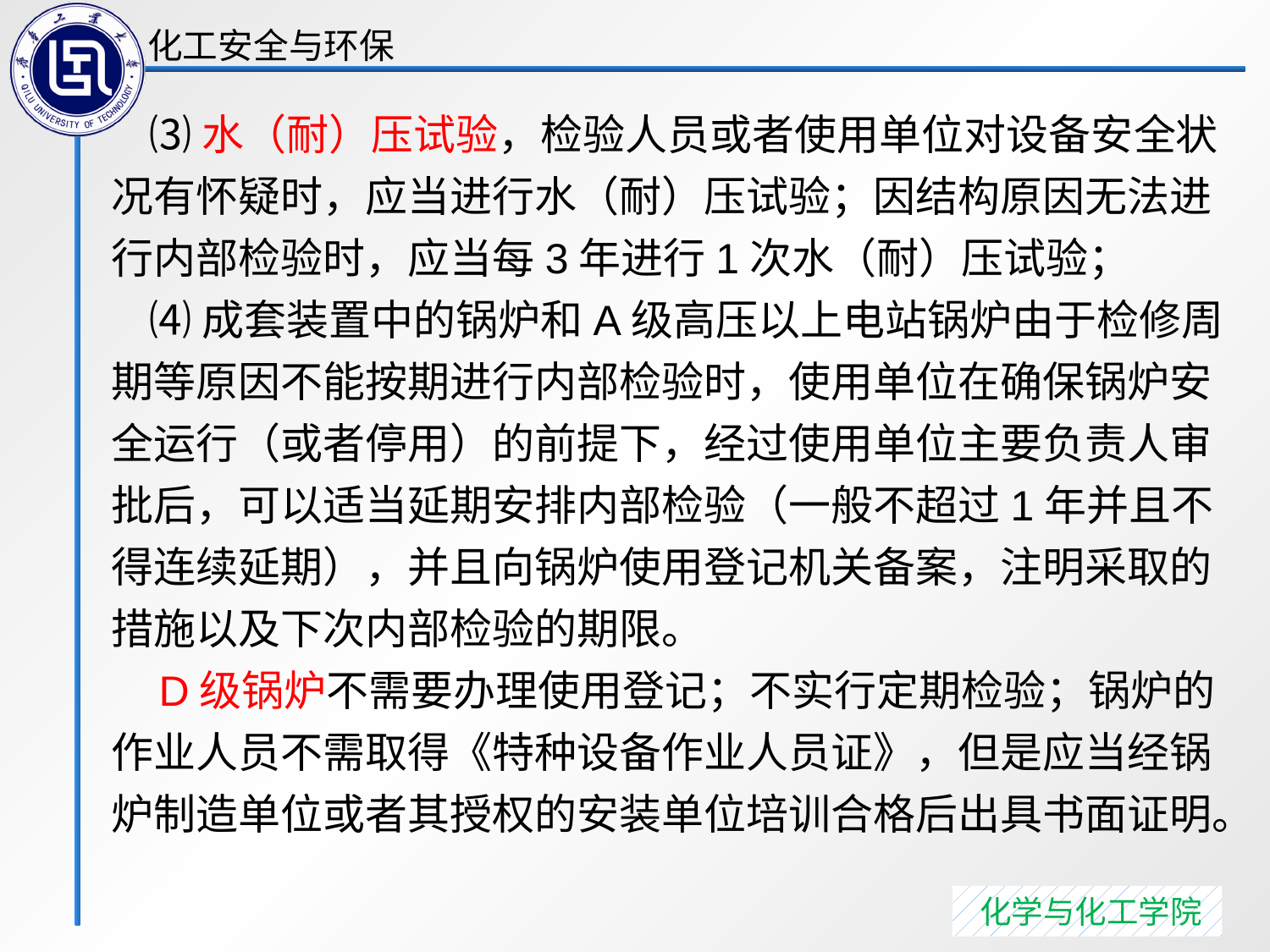

⑶水（耐）压试验，检验人员或者使用单位对设备安全状况有怀疑时，应当进行水（耐）压试验；因结构原因无法进行内部检验时，应当每3年进行1次水（耐）压试验；
    ⑷成套装置中的锅炉和A级高压以上电站锅炉由于检修周期等原因不能按期进行内部检验时，使用单位在确保锅炉安全运行（或者停用）的前提下，经过使用单位主要负责人审批后，可以适当延期安排内部检验（一般不超过1年并且不得连续延期），并且向锅炉使用登记机关备案，注明采取的措施以及下次内部检验的期限。
    D级锅炉不需要办理使用登记；不实行定期检验；锅炉的作业人员不需取得《特种设备作业人员证》，但是应当经锅炉制造单位或者其授权的安装单位培训合格后出具书面证明。